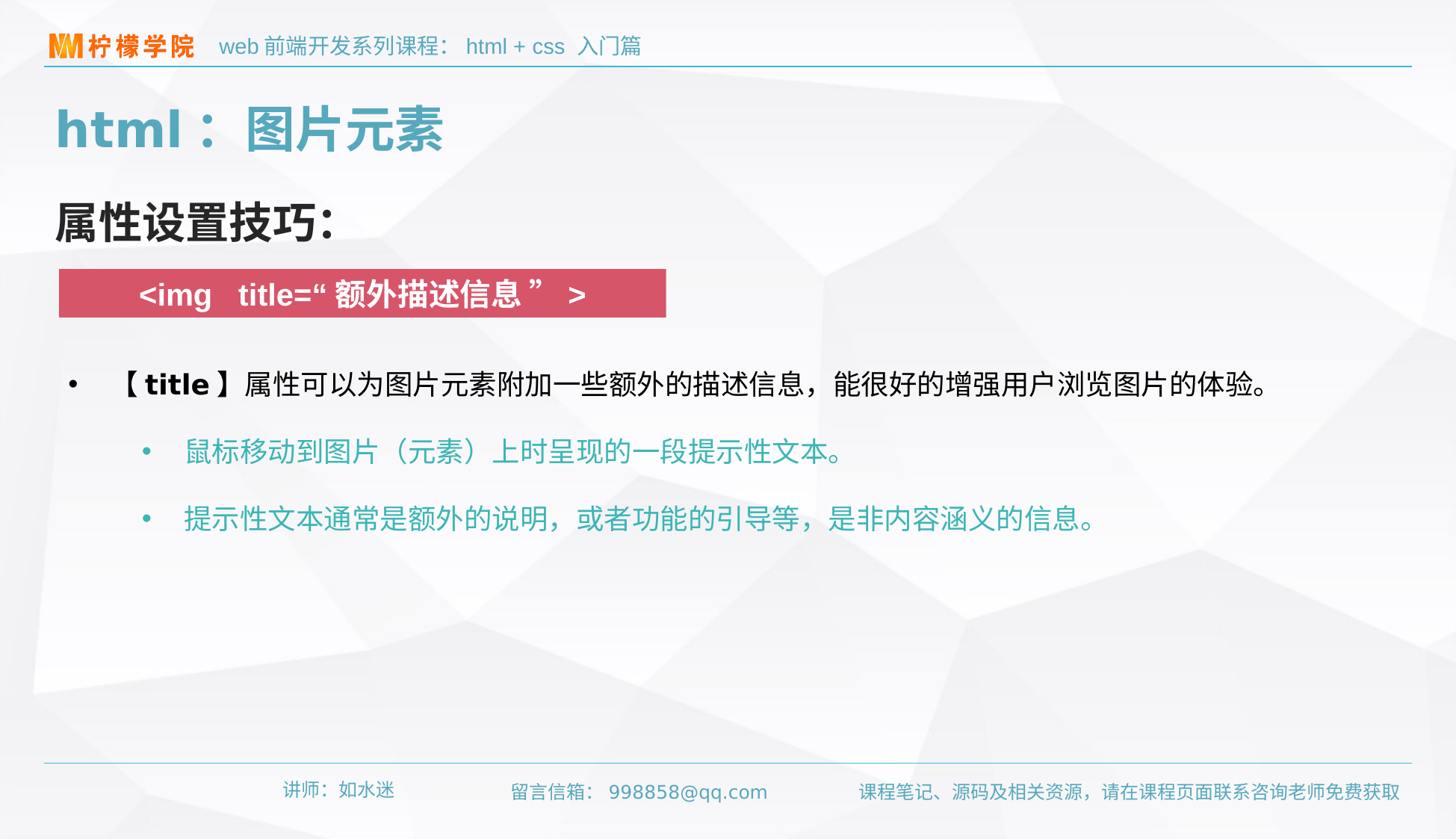

html：图片元素
属性设置技巧：
<img   title=“额外描述信息 ”>
【title】属性可以为图片元素附加一些额外的描述信息，能很好的增强用户浏览图片的体验。
鼠标移动到图片（元素）上时呈现的一段提示性文本。
提示性文本通常是额外的说明，或者功能的引导等，是非内容涵义的信息。